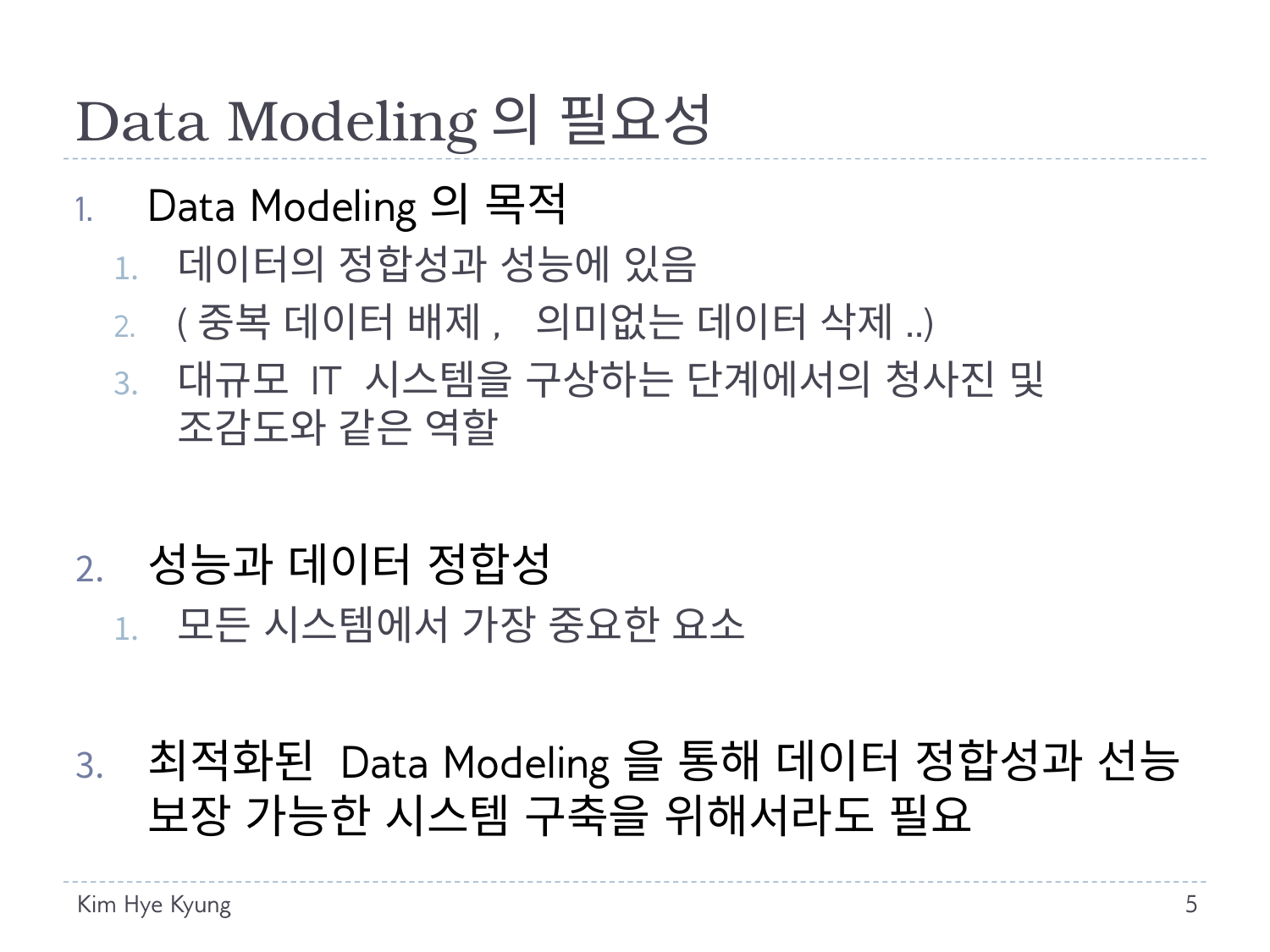

# Data Modeling의 필요성
Data Modeling의 목적
데이터의 정합성과 성능에 있음
(중복 데이터 배제,  의미없는 데이터 삭제..)
대규모 IT 시스템을 구상하는 단계에서의 청사진 및 조감도와 같은 역할

성능과 데이터 정합성
모든 시스템에서 가장 중요한 요소

최적화된 Data Modeling을 통해 데이터 정합성과 선능 보장 가능한 시스템 구축을 위해서라도 필요
          5